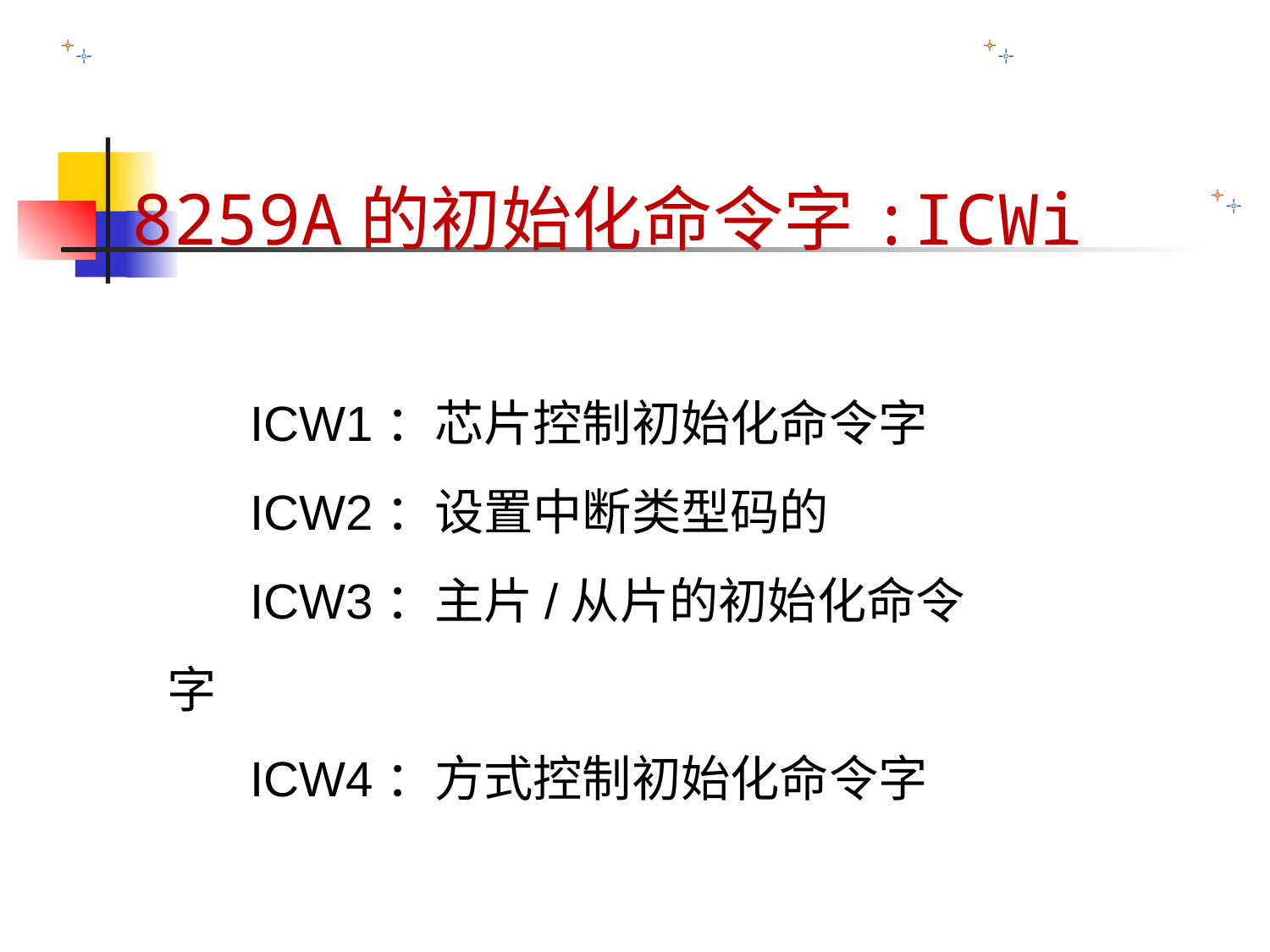

8259A的初始化命令字:ICWi
      ICW1：芯片控制初始化命令字
      ICW2：设置中断类型码的
      ICW3：主片/从片的初始化命令字
      ICW4：方式控制初始化命令字